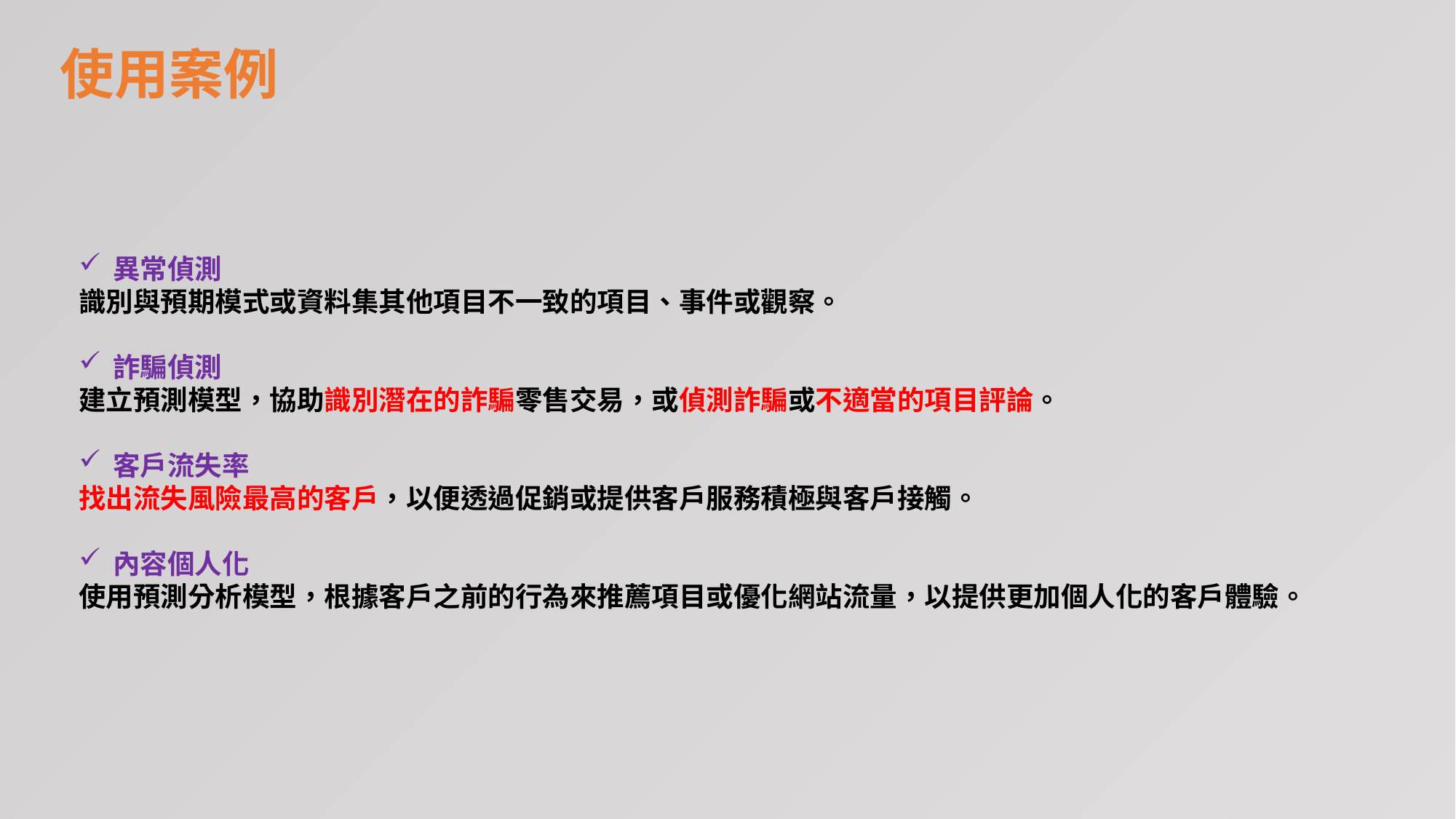

使用案例
異常偵測
識別與預期模式或資料集其他項目不一致的項目、事件或觀察。

詐騙偵測
建立預測模型，協助識別潛在的詐騙零售交易，或偵測詐騙或不適當的項目評論。

客戶流失率
找出流失風險最高的客戶，以便透過促銷或提供客戶服務積極與客戶接觸。

內容個人化
使用預測分析模型，根據客戶之前的行為來推薦項目或優化網站流量，以提供更加個人化的客戶體驗。